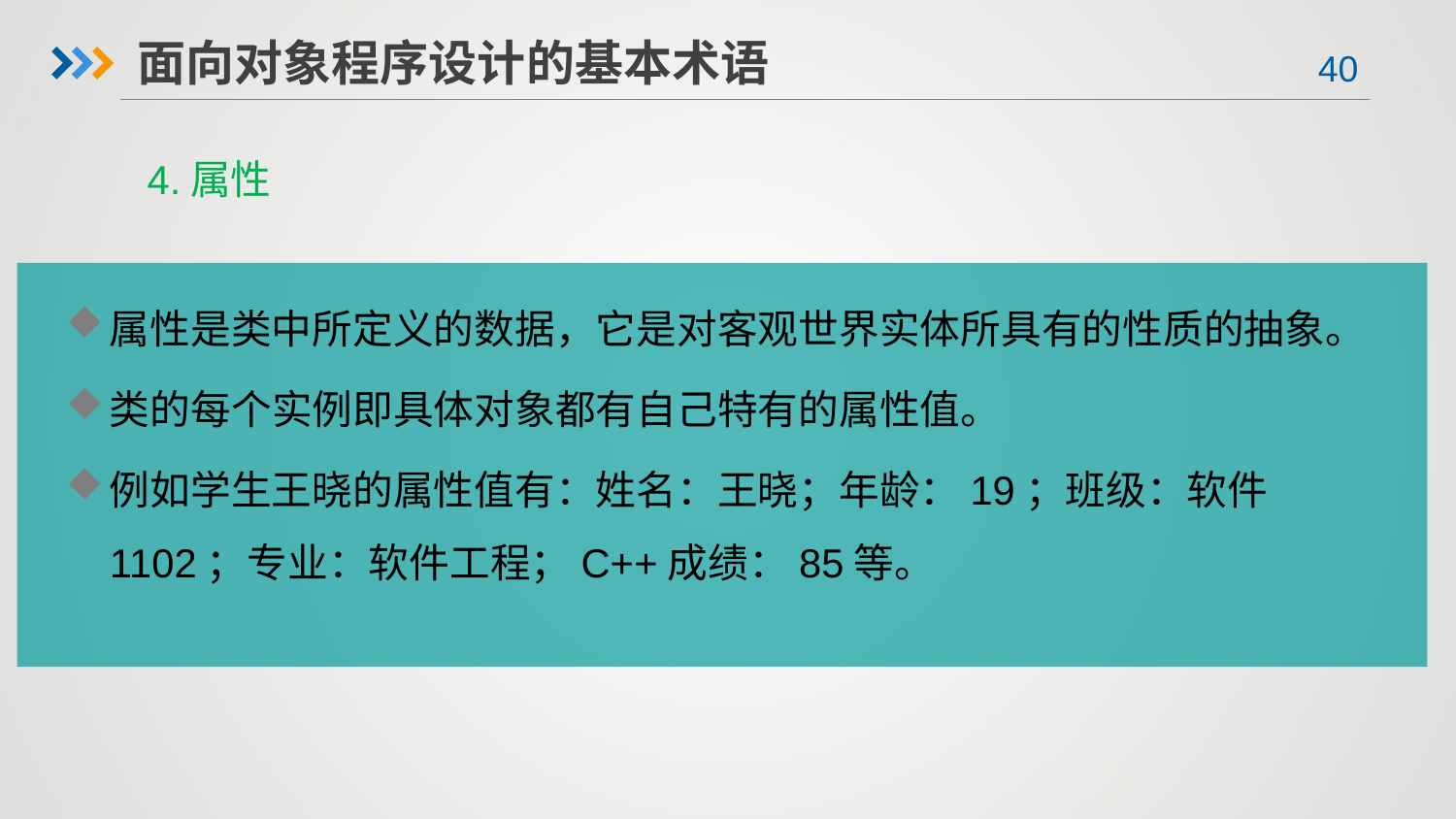

面向对象程序设计的基本术语
4.属性

属性是类中所定义的数据，它是对客观世界实体所具有的性质的抽象。
类的每个实例即具体对象都有自己特有的属性值。
例如学生王晓的属性值有：姓名：王晓；年龄：19；班级：软件1102；专业：软件工程；C++成绩：85等。